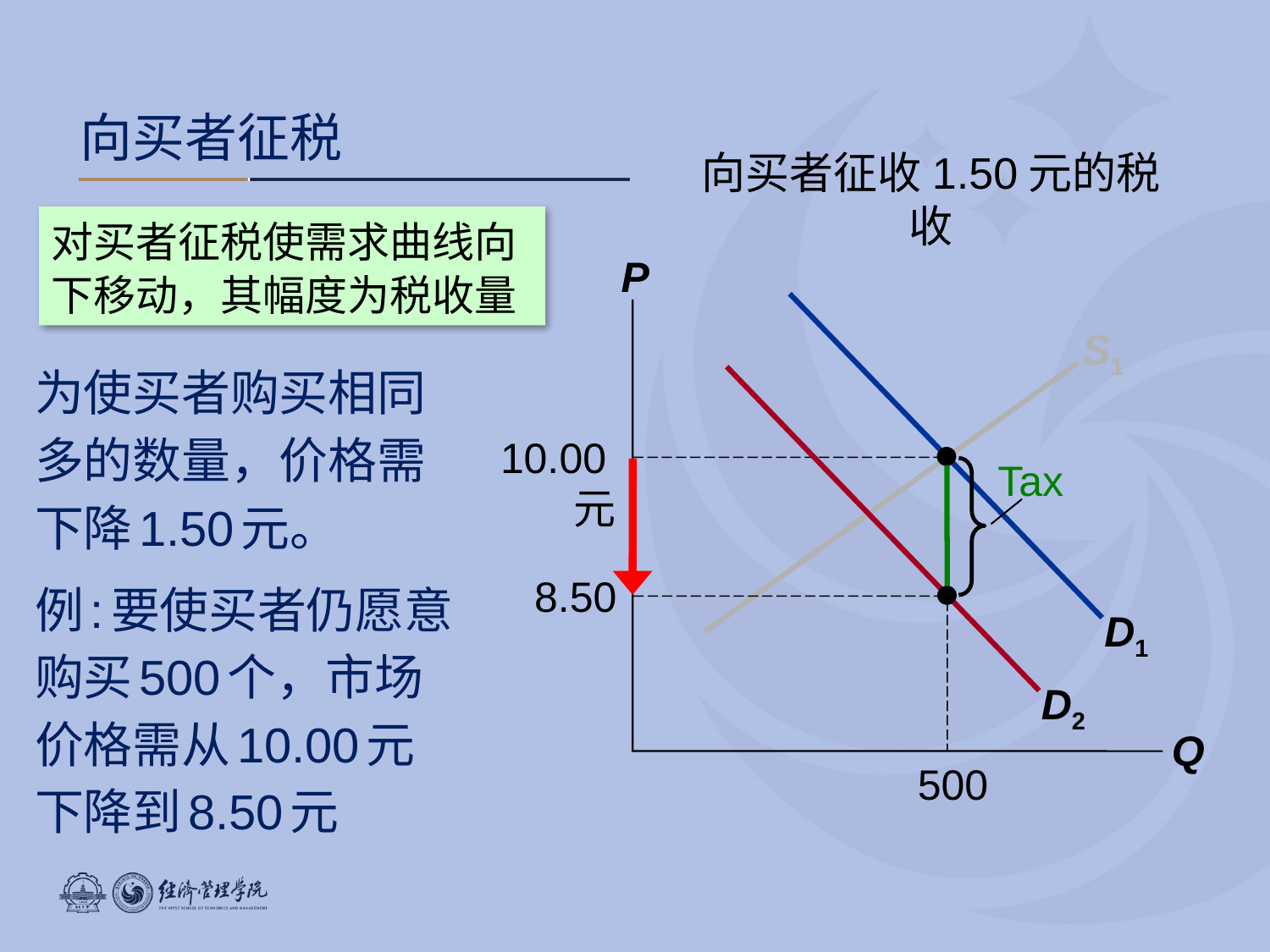

向买者征税
向买者征收1.50元的税收
对买者征税使需求曲线向下移动，其幅度为税收量
P

Q

D1
S1

为使买者购买相同多的数量，价格需下降1.50元。
例:要使买者仍愿意购买500个，市场价格需从10.00元下降到8.50元

D2
10.00元

500
Tax

8.50